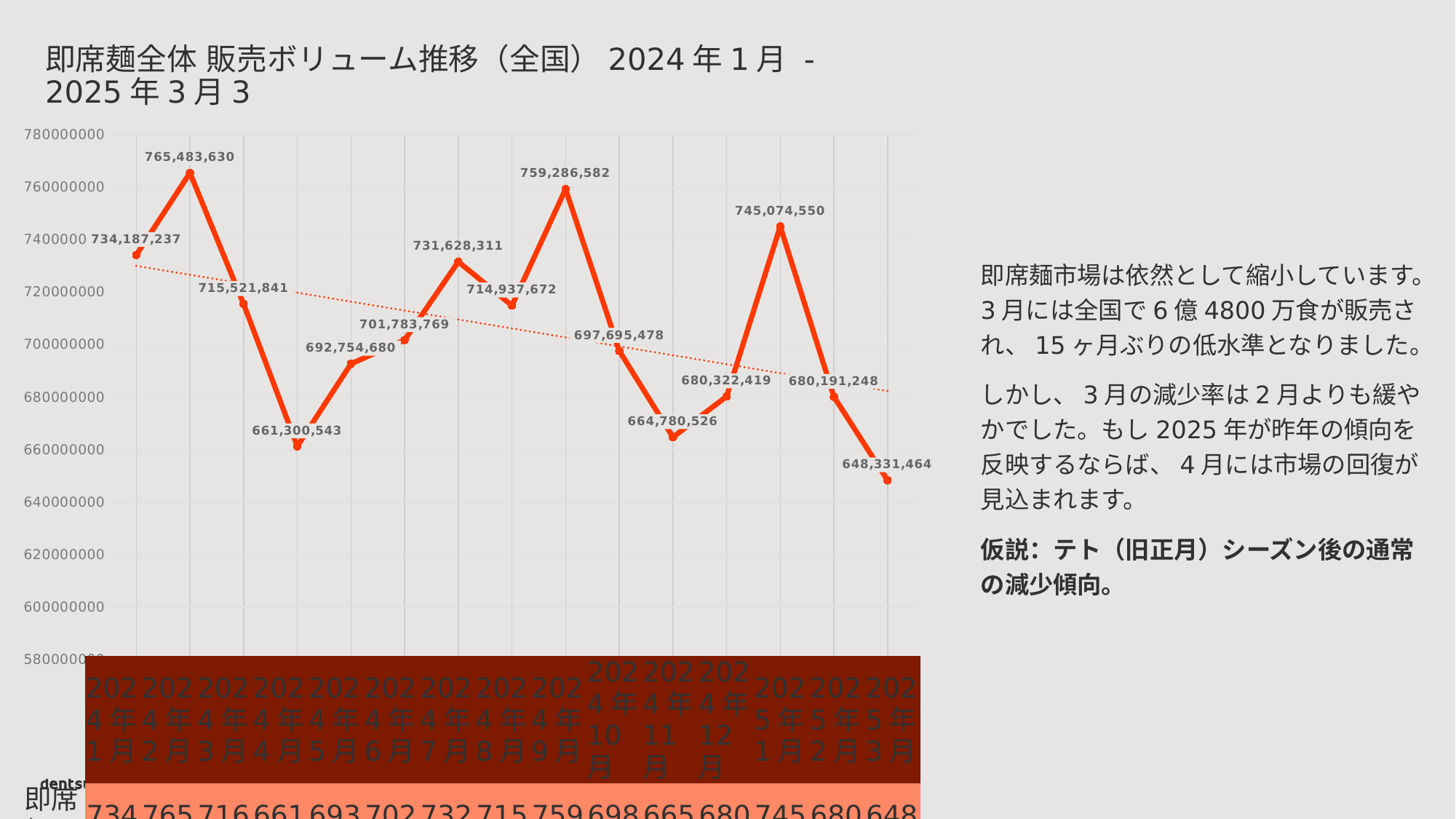

# 即席麺全体 販売ボリューム推移（全国）2024年1月 - 2025年3月3

### Chart

| Category | MI |
|---|---|
| JAN24 | 734187236.6297543 |
| FEB24 | 765483629.810752 |
| MAR24 | 715521840.6087377 |
| APR24 | 661300543.3088826 |
| MAY24 | 692754680.0131547 |
| JUN24 | 701783769.357061 |
| JUL24 | 731628311.0994697 |
| AUG24 | 714937672.4673039 |
| SEP24 | 759286581.5013572 |
| OCT24 | 697695478.0145341 |
| NOV24 | 664780525.5612065 |
| DEC24 | 680322418.7967087 |
| JAN25 | 745074549.5259676 |
| FEB25 | 680191247.6523786 |
| MAR25 | 648331463.8086023 |
即席麺市場は依然として縮小しています。3月には全国で6億4800万食が販売され、15ヶ月ぶりの低水準となりました。
しかし、3月の減少率は2月よりも緩やかでした。もし2025年が昨年の傾向を反映するならば、4月には市場の回復が見込まれます。
仮説：テト（旧正月）シーズン後の通常の減少傾向。
|  | 2024年1月 | 2024年2月 | 2024年3月 | 2024年4月 | 2024年5月 | 2024年6月 | 2024年7月 | 2024年8月 | 2024年9月 | 2024年10月 | 2024年11月 | 2024年12月 | 2025年1月 | 2025年2月 | 2025年3月 |
| --- | --- | --- | --- | --- | --- | --- | --- | --- | --- | --- | --- | --- | --- | --- | --- |
| 即席麺 | 734 | 765 | 716 | 661 | 693 | 702 | 732 | 715 | 759 | 698 | 665 | 680 | 745 | 680 | 648 |
| 変化率(%) | 3.1％ | 4.3％ | -6.5％ | -7.6％ | 4.8％ | 1.3％ | 4.3％ | -2.3％ | 6.2％ | -8.1% | -4.7% | 2.3% | 9.5% | -8.7% | -4.7% |